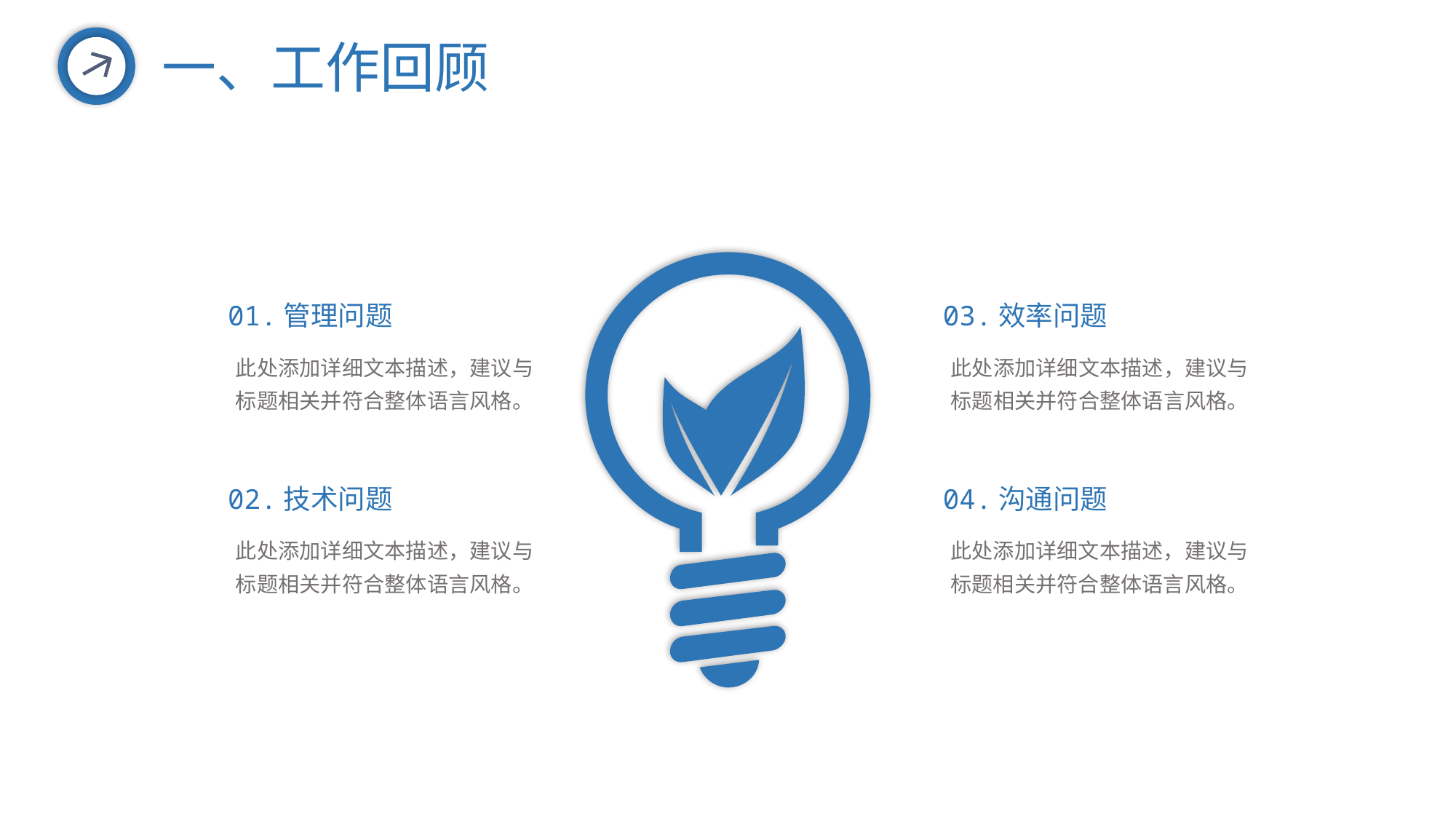

一、工作回顾

01.管理问题
此处添加详细文本描述，建议与标题相关并符合整体语言风格。
03.效率问题
此处添加详细文本描述，建议与标题相关并符合整体语言风格。
02.技术问题
此处添加详细文本描述，建议与标题相关并符合整体语言风格。
04.沟通问题
此处添加详细文本描述，建议与标题相关并符合整体语言风格。